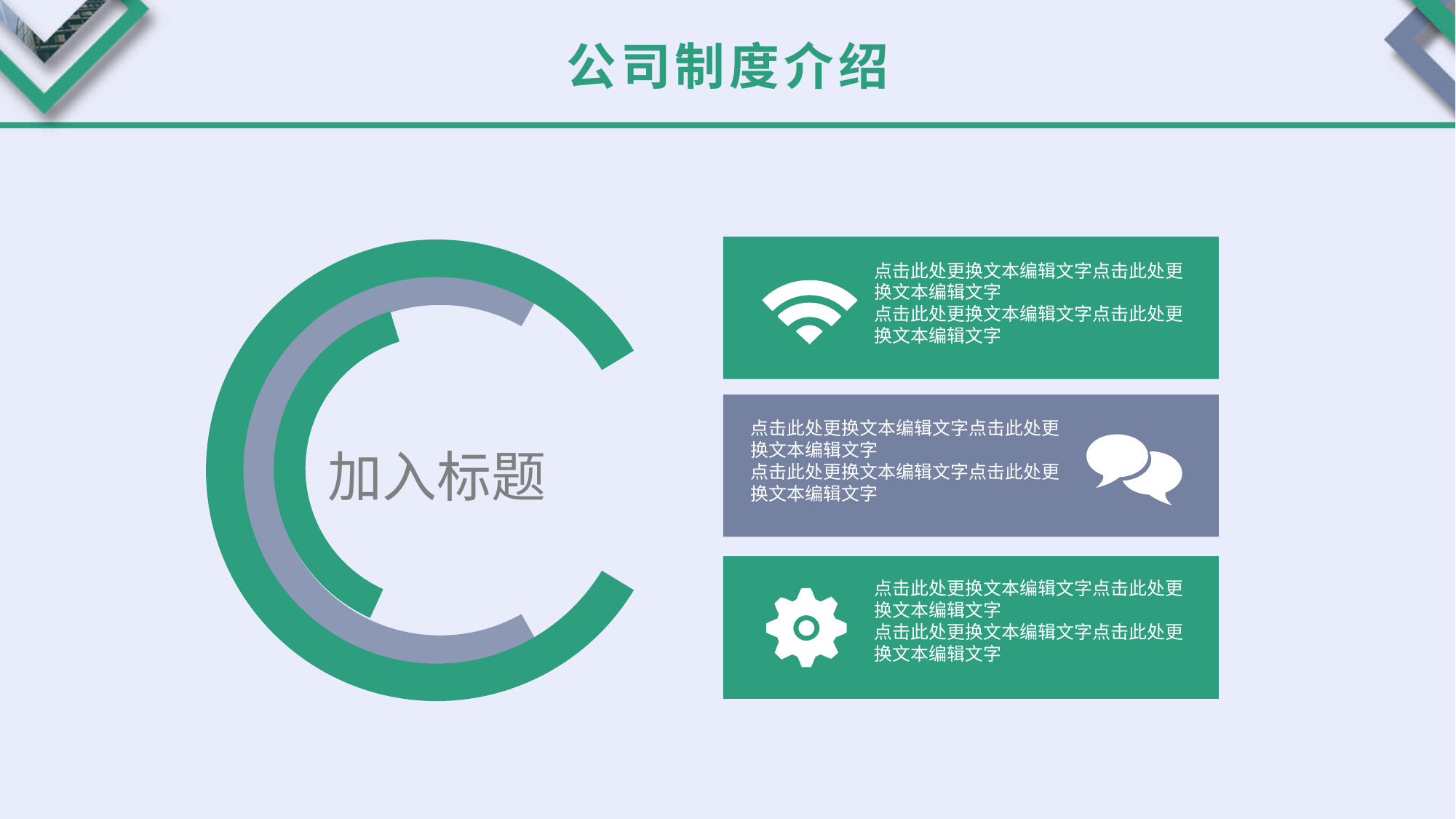

公司制度介绍

点击此处更换文本编辑文字点击此处更换文本编辑文字
点击此处更换文本编辑文字点击此处更换文本编辑文字

点击此处更换文本编辑文字点击此处更换文本编辑文字
点击此处更换文本编辑文字点击此处更换文本编辑文字

点击此处更换文本编辑文字点击此处更换文本编辑文字
点击此处更换文本编辑文字点击此处更换文本编辑文字

加入标题